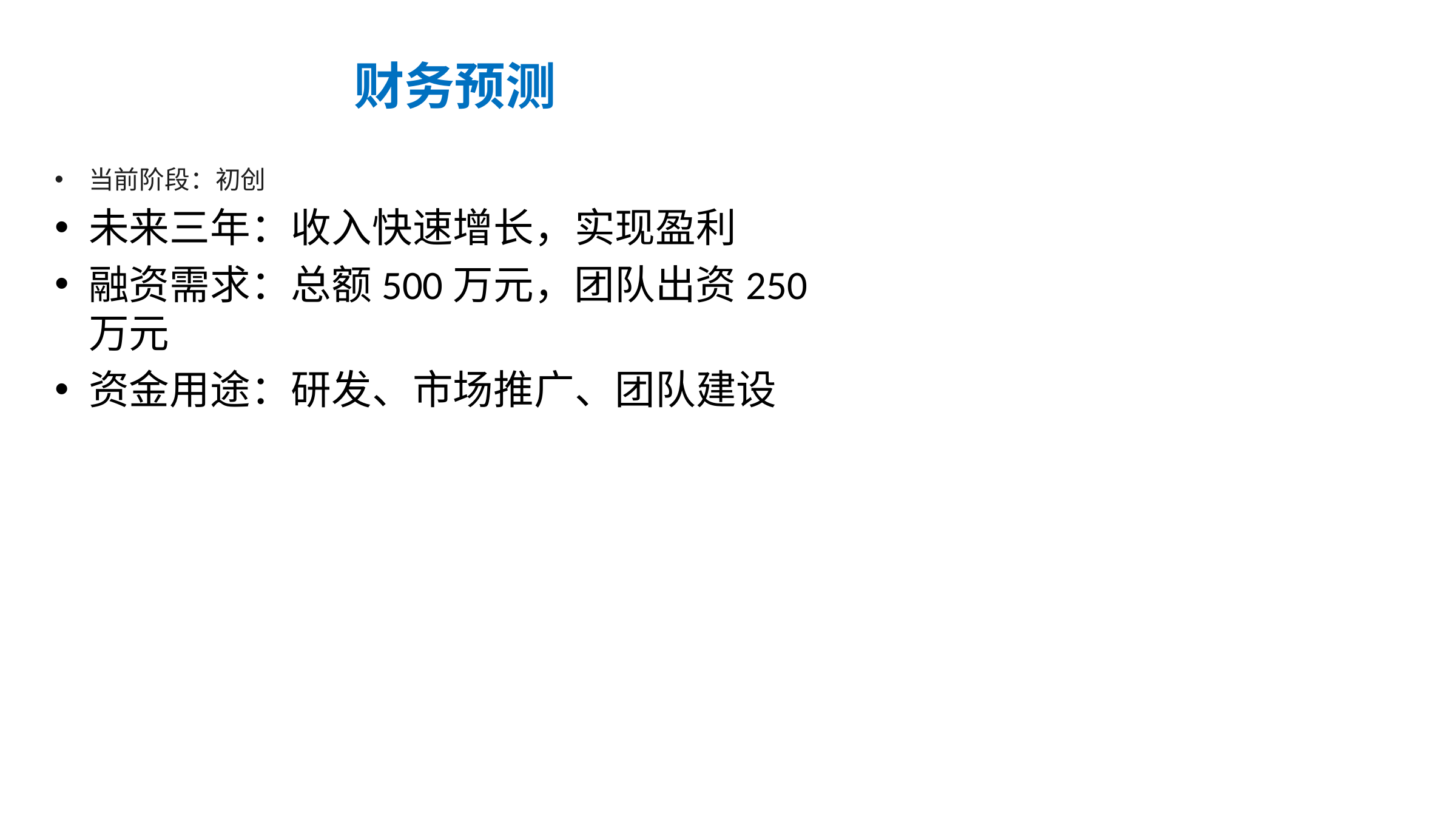

# 财务预测
当前阶段：初创
未来三年：收入快速增长，实现盈利
融资需求：总额500万元，团队出资250万元
资金用途：研发、市场推广、团队建设